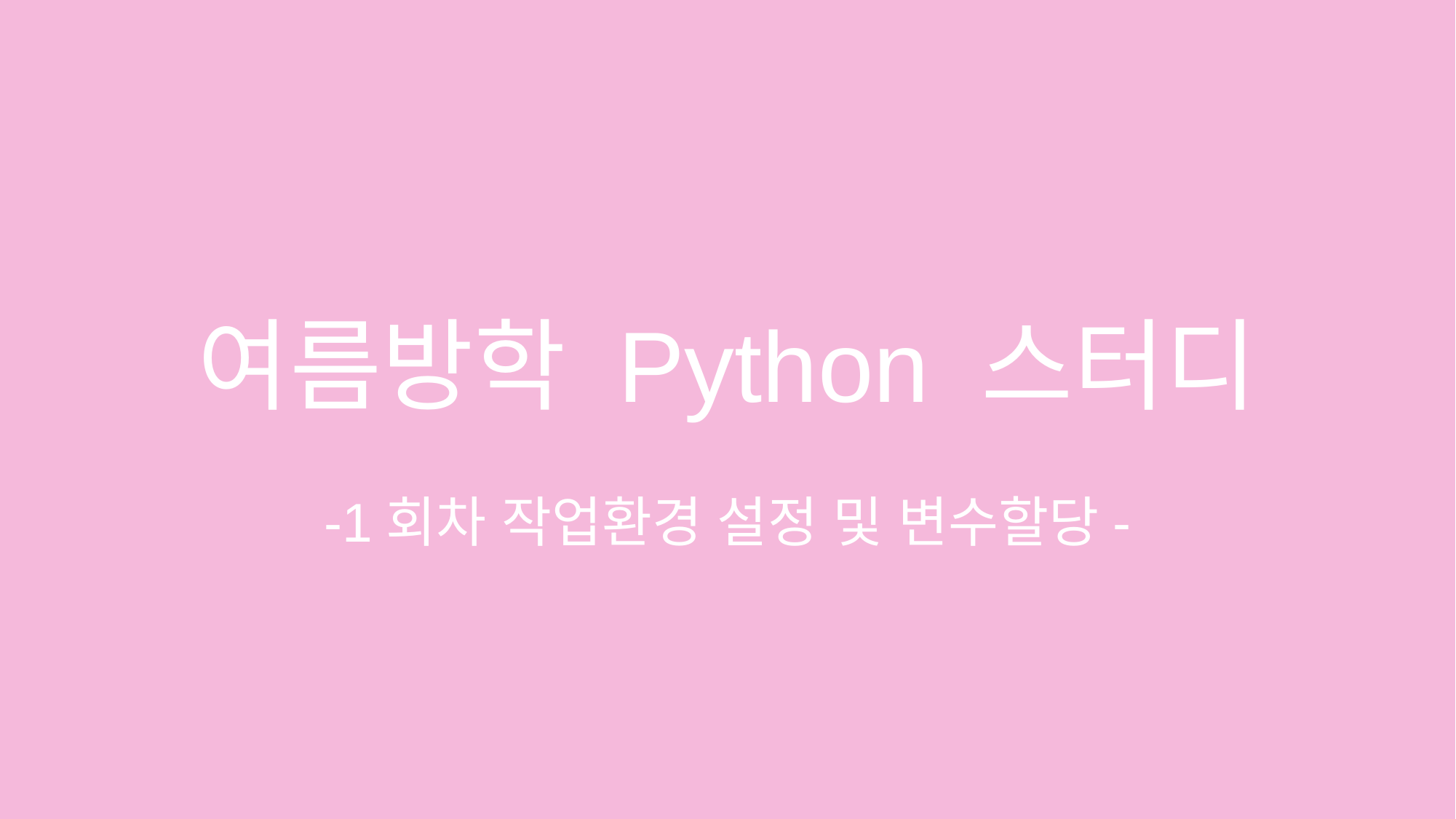

여름방학 Python 스터디
-1회차 작업환경 설정 및 변수할당-